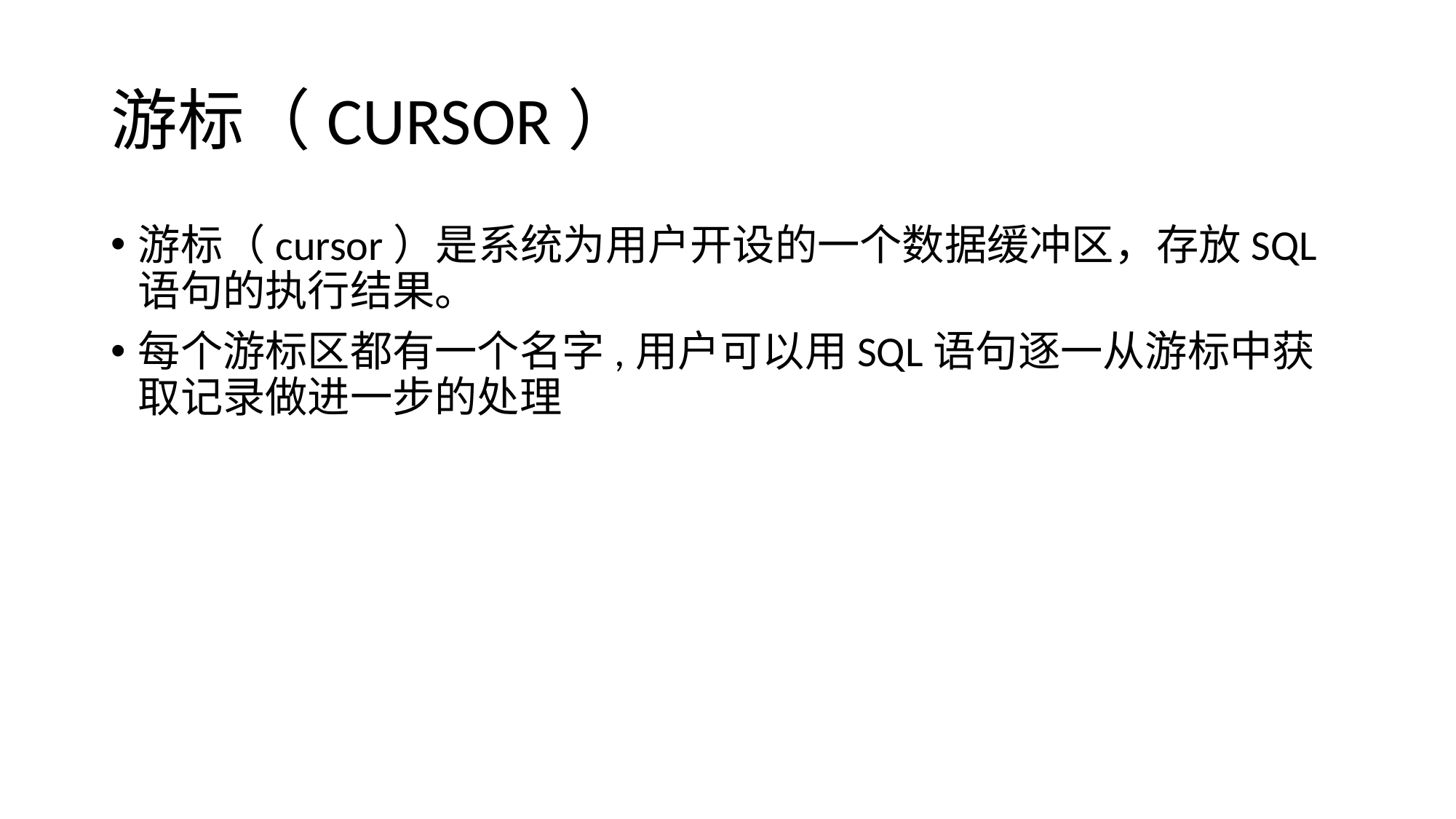

# 游标（CURSOR）
游标（cursor）是系统为用户开设的一个数据缓冲区，存放SQL语句的执行结果。
每个游标区都有一个名字,用户可以用SQL语句逐一从游标中获取记录做进一步的处理